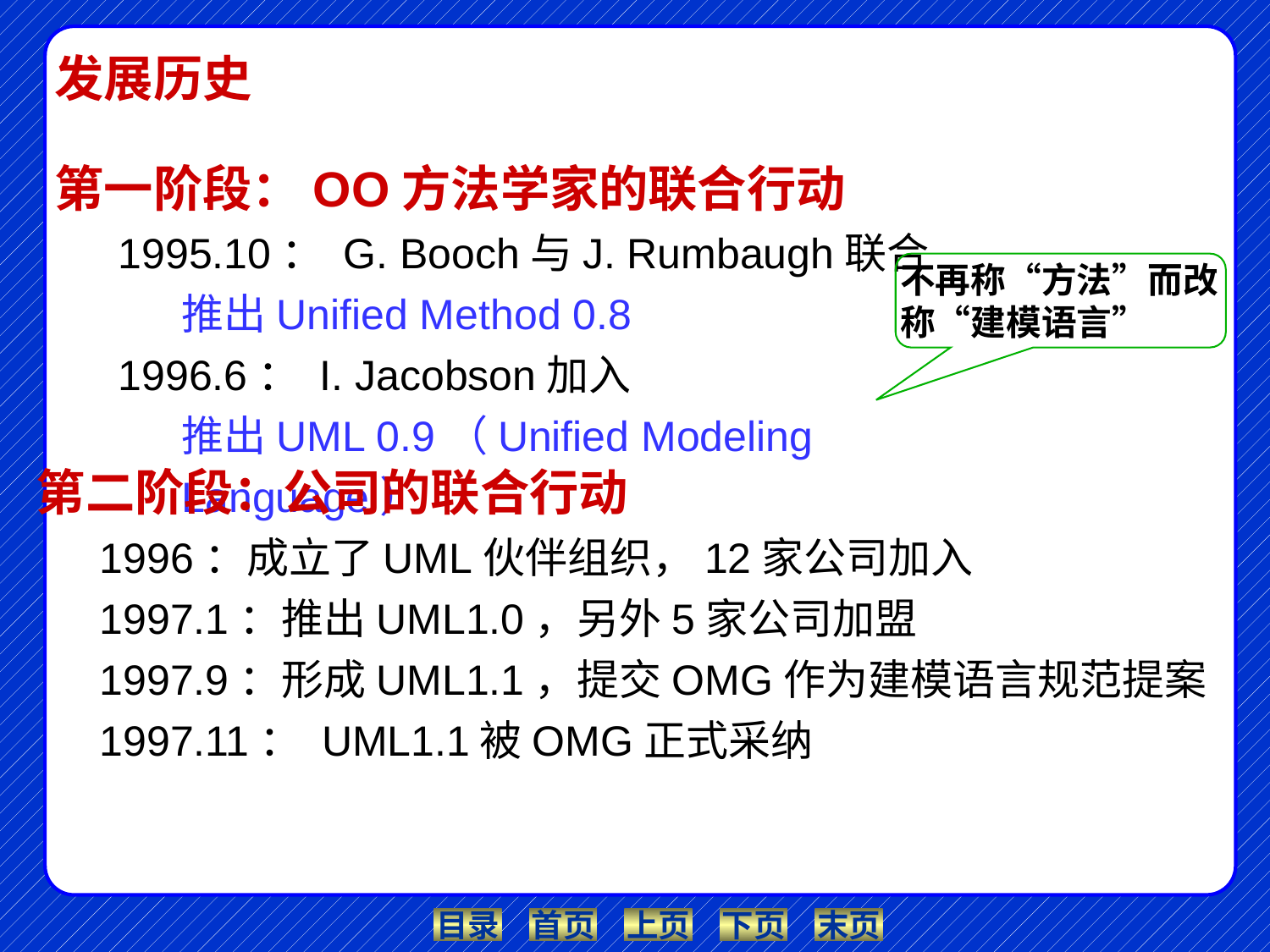

107
发展历史

第一阶段：OO方法学家的联合行动
1995.10： G. Booch与J. Rumbaugh联合
推出Unified Method 0.8
1996.6： I. Jacobson加入
推出UML 0.9（Unified Modeling Language）
不再称“方法”而改称“建模语言”
第二阶段：公司的联合行动
1996：成立了UML伙伴组织，12家公司加入
1997.1：推出UML1.0，另外5家公司加盟
1997.9：形成UML1.1，提交OMG作为建模语言规范提案
1997.11： UML1.1被OMG正式采纳